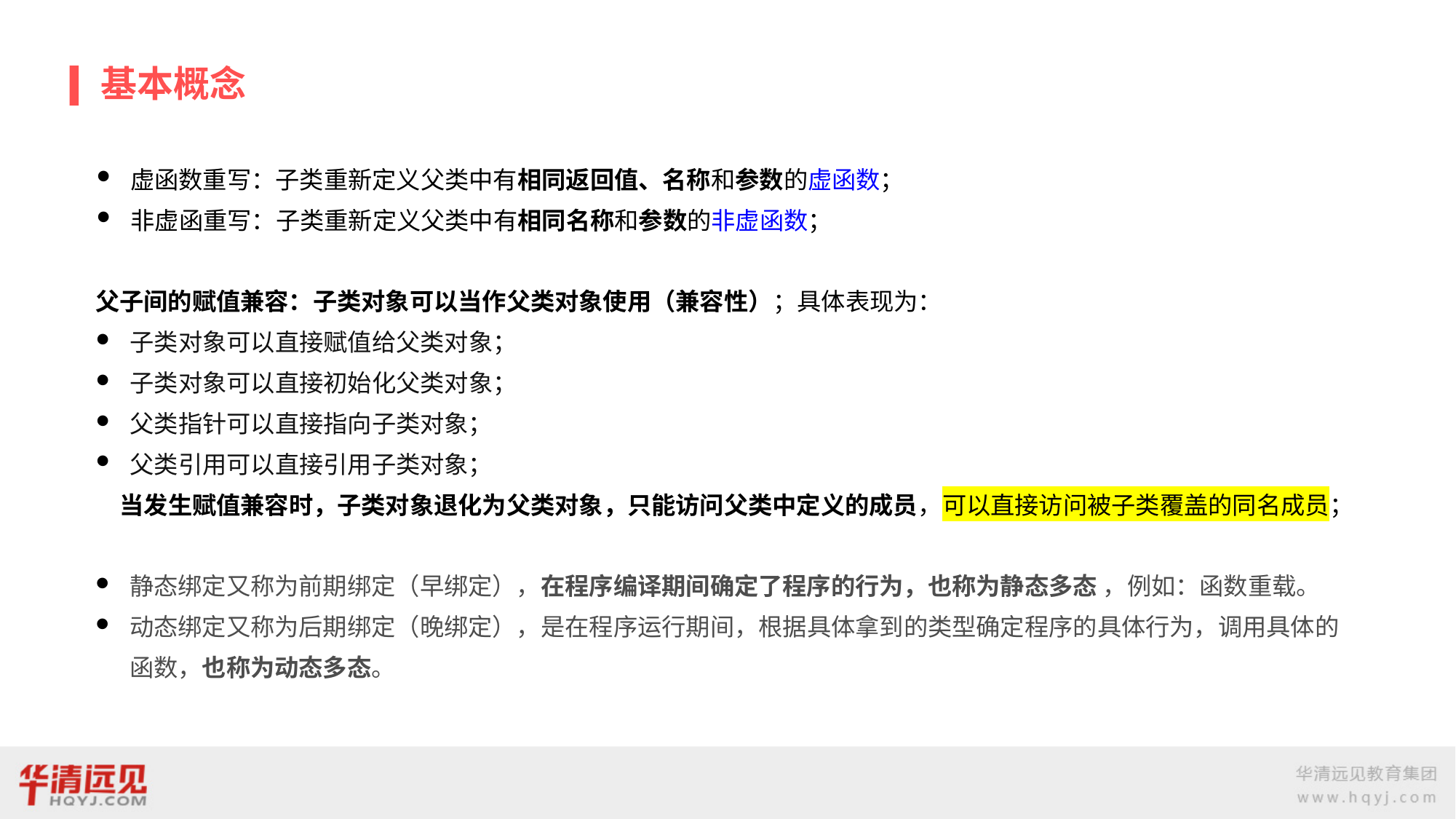

# 基本概念
虚函数重写：子类重新定义父类中有相同返回值、名称和参数的虚函数；
非虚函重写：子类重新定义父类中有相同名称和参数的非虚函数；

父子间的赋值兼容：子类对象可以当作父类对象使用（兼容性）；具体表现为：
子类对象可以直接赋值给父类对象；
子类对象可以直接初始化父类对象；
父类指针可以直接指向子类对象；
父类引用可以直接引用子类对象；
　当发生赋值兼容时，子类对象退化为父类对象，只能访问父类中定义的成员，可以直接访问被子类覆盖的同名成员；

静态绑定又称为前期绑定（早绑定），在程序编译期间确定了程序的行为，也称为静态多态 ，例如：函数重载。
动态绑定又称为后期绑定（晚绑定），是在程序运行期间，根据具体拿到的类型确定程序的具体行为，调用具体的函数，也称为动态多态。